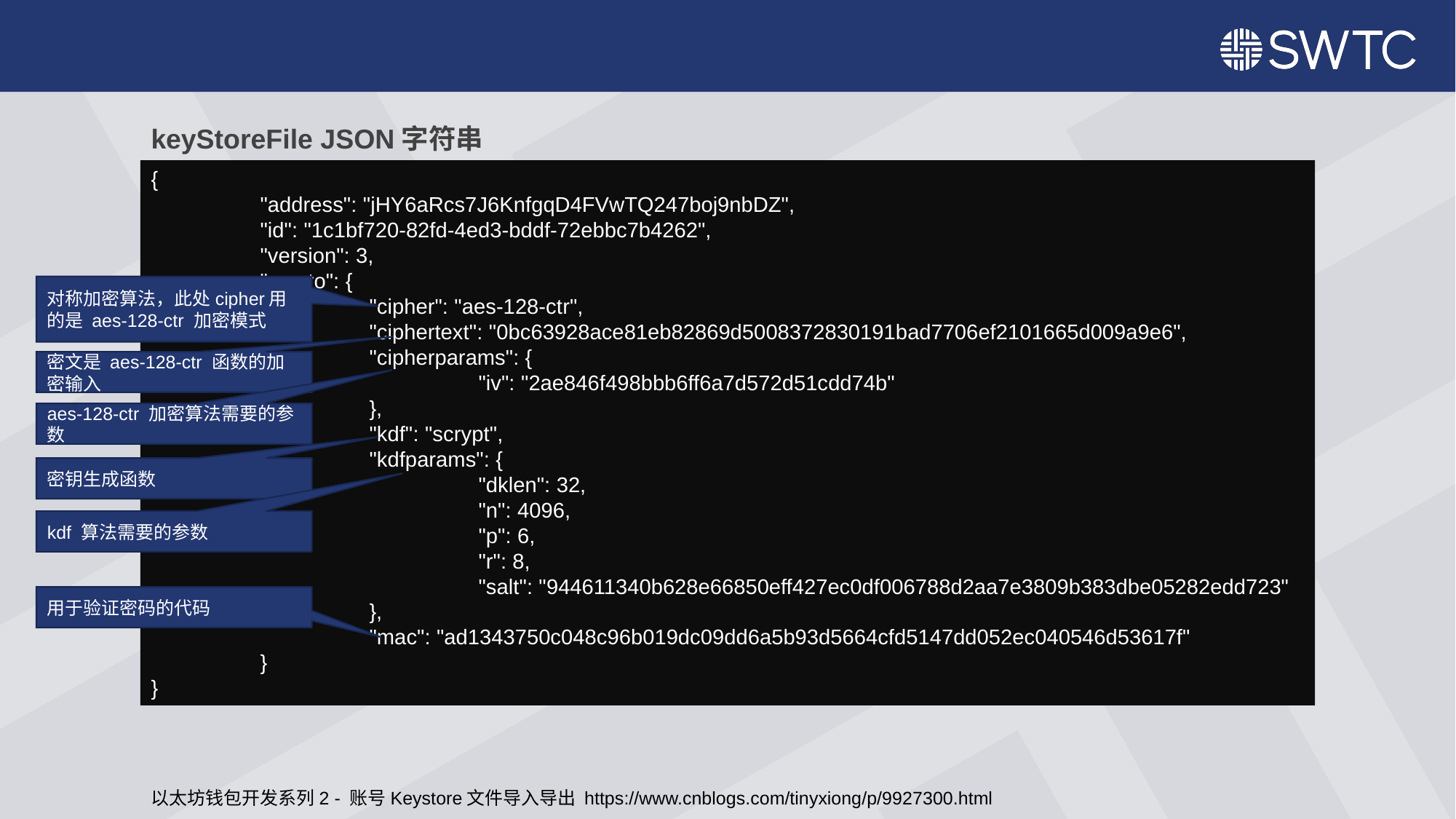

keyStoreFile JSON字符串
{
	"address": "jHY6aRcs7J6KnfgqD4FVwTQ247boj9nbDZ",
	"id": "1c1bf720-82fd-4ed3-bddf-72ebbc7b4262",
	"version": 3,
	"crypto": {
		"cipher": "aes-128-ctr",
		"ciphertext": "0bc63928ace81eb82869d5008372830191bad7706ef2101665d009a9e6",
		"cipherparams": {
			"iv": "2ae846f498bbb6ff6a7d572d51cdd74b"
		},
		"kdf": "scrypt",
		"kdfparams": {
			"dklen": 32,
			"n": 4096,
			"p": 6,
			"r": 8,
			"salt": "944611340b628e66850eff427ec0df006788d2aa7e3809b383dbe05282edd723"
		},
		"mac": "ad1343750c048c96b019dc09dd6a5b93d5664cfd5147dd052ec040546d53617f"
	}
}
对称加密算法，此处cipher用的是 aes-128-ctr 加密模式
密文是 aes-128-ctr 函数的加密输入
aes-128-ctr 加密算法需要的参数
密钥生成函数
kdf 算法需要的参数
用于验证密码的代码
以太坊钱包开发系列2 - 账号Keystore文件导入导出 https://www.cnblogs.com/tinyxiong/p/9927300.html